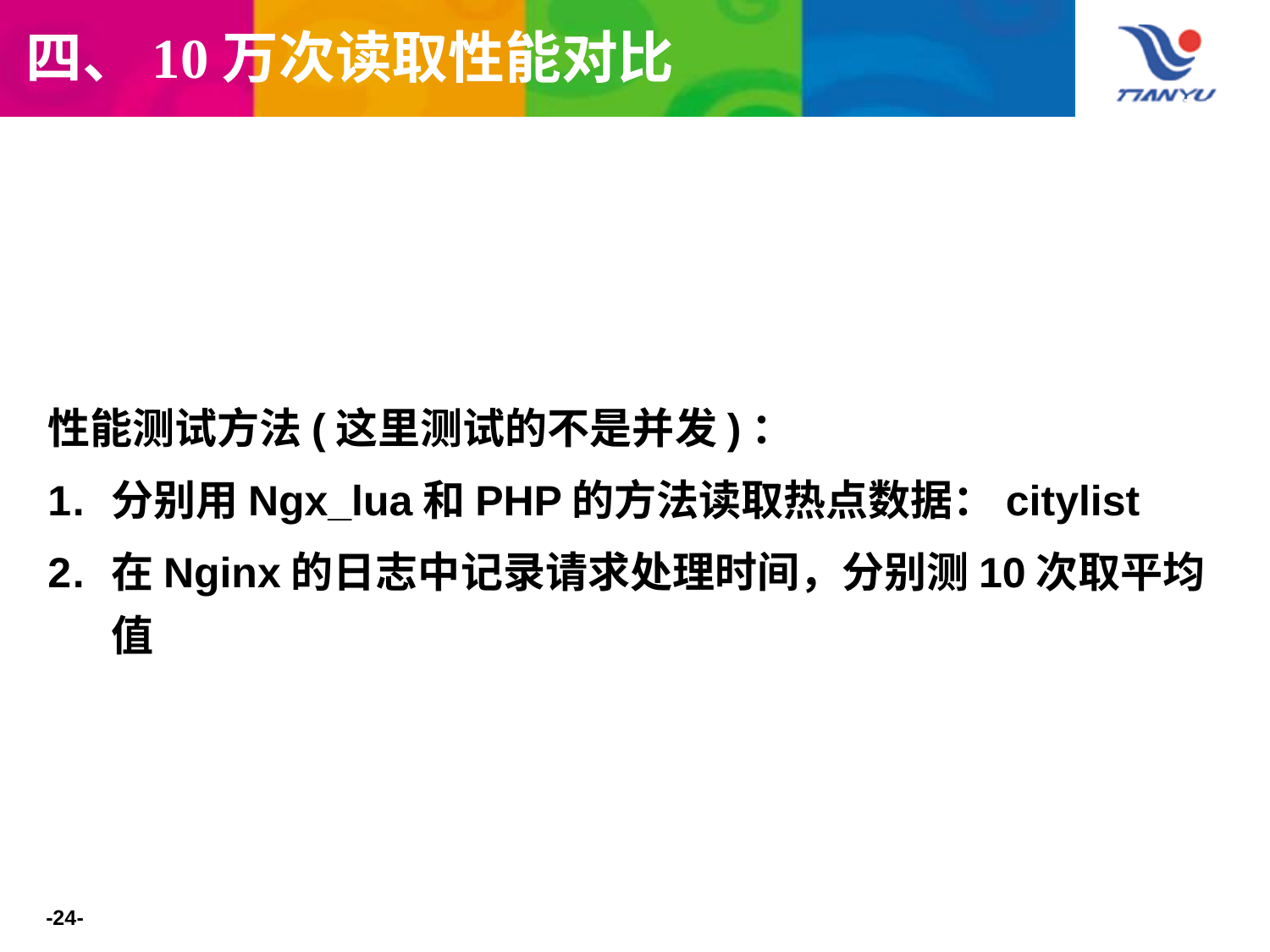

# 四、10万次读取性能对比
性能测试方法(这里测试的不是并发)：
分别用Ngx_lua和PHP的方法读取热点数据：citylist
在Nginx的日志中记录请求处理时间，分别测10次取平均值